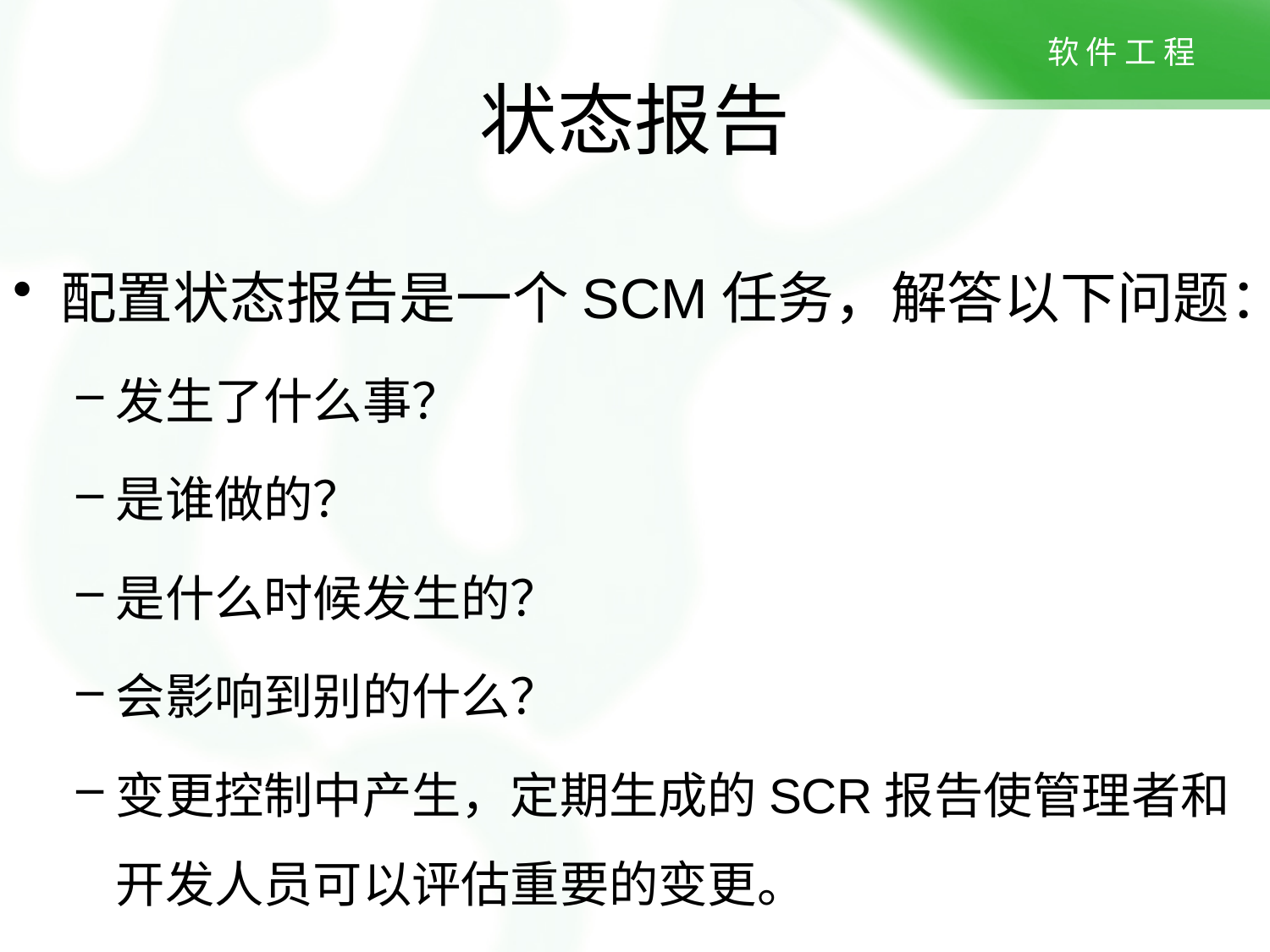

# 状态报告
配置状态报告是一个SCM任务，解答以下问题：
发生了什么事？
是谁做的？
是什么时候发生的？
会影响到别的什么？
变更控制中产生，定期生成的SCR报告使管理者和开发人员可以评估重要的变更。